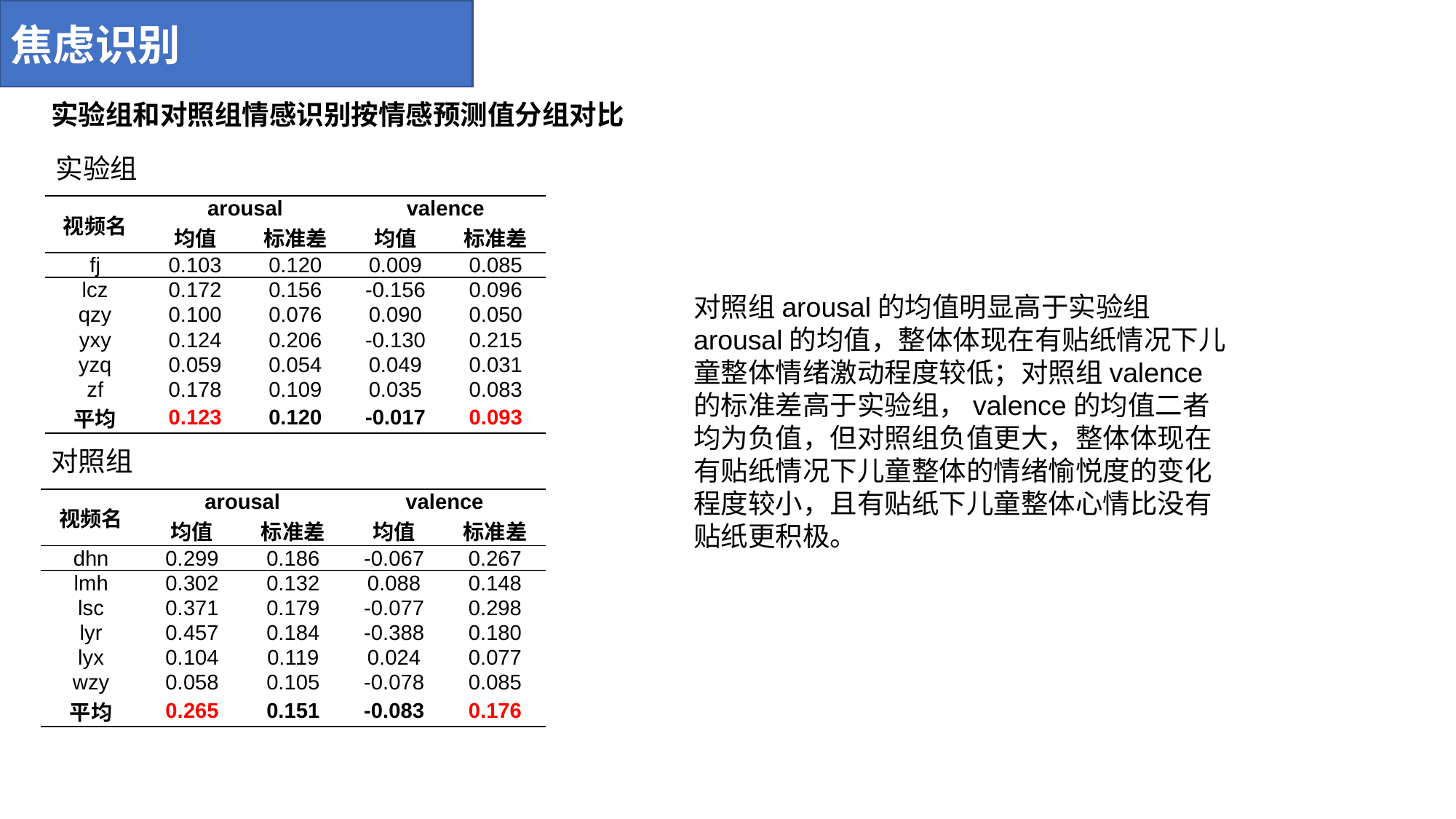

焦虑识别
实验组和对照组情感识别按情感预测值分组对比
实验组
| 视频名 | arousal |  | valence |  |
| --- | --- | --- | --- | --- |
|  | 均值 | 标准差 | 均值 | 标准差 |
| fj | 0.103 | 0.120 | 0.009 | 0.085 |
| lcz | 0.172 | 0.156 | -0.156 | 0.096 |
| qzy | 0.100 | 0.076 | 0.090 | 0.050 |
| yxy | 0.124 | 0.206 | -0.130 | 0.215 |
| yzq | 0.059 | 0.054 | 0.049 | 0.031 |
| zf | 0.178 | 0.109 | 0.035 | 0.083 |
| 平均 | 0.123 | 0.120 | -0.017 | 0.093 |
对照组arousal的均值明显高于实验组arousal的均值，整体体现在有贴纸情况下儿童整体情绪激动程度较低；对照组valence的标准差高于实验组，valence的均值二者均为负值，但对照组负值更大，整体体现在有贴纸情况下儿童整体的情绪愉悦度的变化程度较小，且有贴纸下儿童整体心情比没有贴纸更积极。
对照组
| 视频名 | arousal |  | valence |  |
| --- | --- | --- | --- | --- |
|  | 均值 | 标准差 | 均值 | 标准差 |
| dhn | 0.299 | 0.186 | -0.067 | 0.267 |
| lmh | 0.302 | 0.132 | 0.088 | 0.148 |
| lsc | 0.371 | 0.179 | -0.077 | 0.298 |
| lyr | 0.457 | 0.184 | -0.388 | 0.180 |
| lyx | 0.104 | 0.119 | 0.024 | 0.077 |
| wzy | 0.058 | 0.105 | -0.078 | 0.085 |
| 平均 | 0.265 | 0.151 | -0.083 | 0.176 |